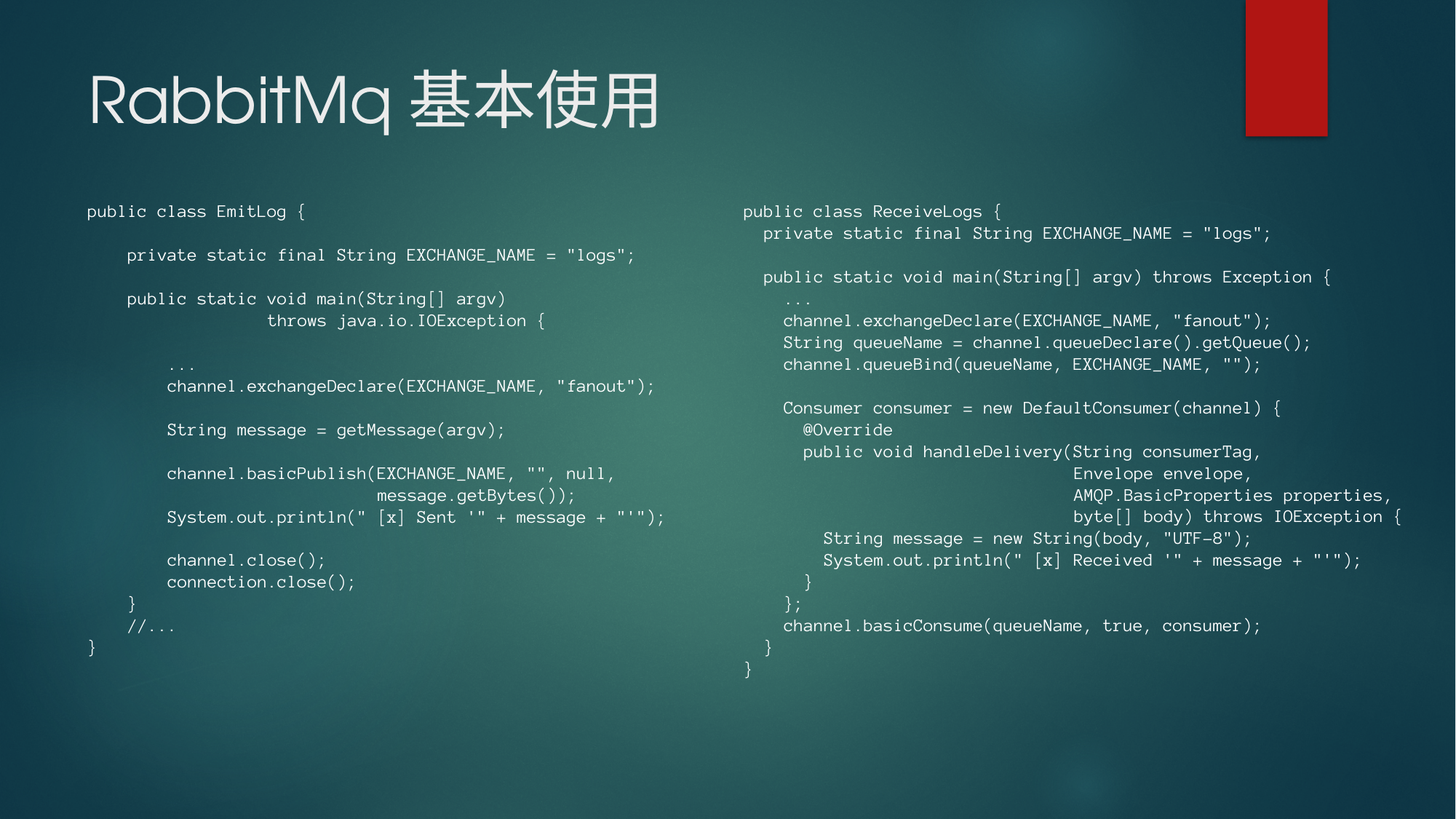

# RabbitMq基本使用
public class EmitLog {

    private static final String EXCHANGE_NAME = "logs";

    public static void main(String[] argv)
                  throws java.io.IOException {

        ...
        channel.exchangeDeclare(EXCHANGE_NAME, "fanout");

        String message = getMessage(argv);

        channel.basicPublish(EXCHANGE_NAME, "", null,
                             message.getBytes());
        System.out.println(" [x] Sent '" + message + "'");

        channel.close();
        connection.close();
    }
    //...
}
public class ReceiveLogs {
  private static final String EXCHANGE_NAME = "logs";

  public static void main(String[] argv) throws Exception {
    ...
    channel.exchangeDeclare(EXCHANGE_NAME, "fanout");
    String queueName = channel.queueDeclare().getQueue();
    channel.queueBind(queueName, EXCHANGE_NAME, "");

    Consumer consumer = new DefaultConsumer(channel) {
      @Override
      public void handleDelivery(String consumerTag,
                                 Envelope envelope,
                                 AMQP.BasicProperties properties,
                                 byte[] body) throws IOException {
        String message = new String(body, "UTF-8");
        System.out.println(" [x] Received '" + message + "'");
      }
    };
    channel.basicConsume(queueName, true, consumer);
  }
}